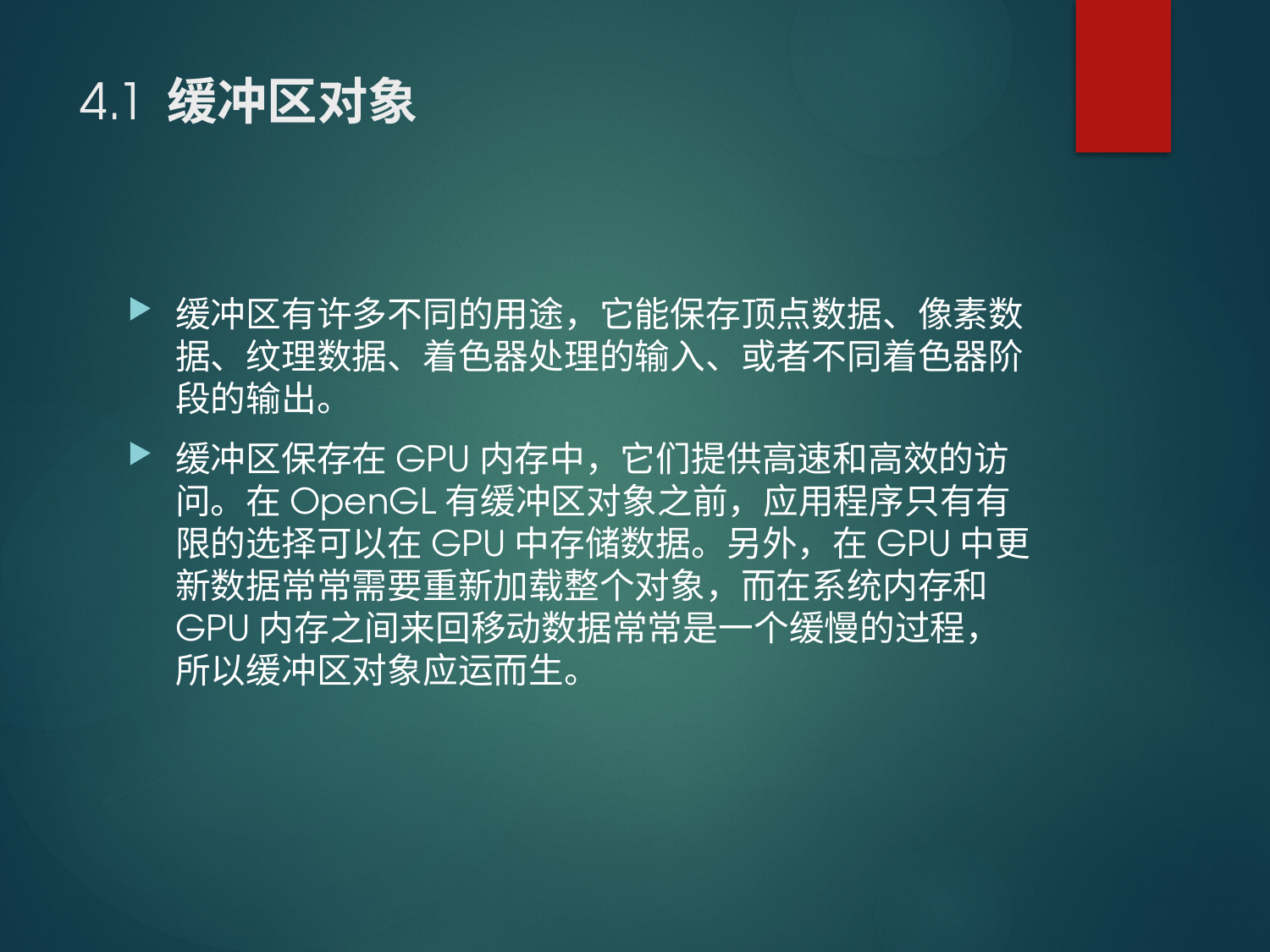

# 4.1 缓冲区对象
缓冲区有许多不同的用途，它能保存顶点数据、像素数据、纹理数据、着色器处理的输入、或者不同着色器阶段的输出。
缓冲区保存在GPU内存中，它们提供高速和高效的访问。在OpenGL有缓冲区对象之前，应用程序只有有限的选择可以在GPU中存储数据。另外，在GPU中更新数据常常需要重新加载整个对象，而在系统内存和GPU内存之间来回移动数据常常是一个缓慢的过程，所以缓冲区对象应运而生。